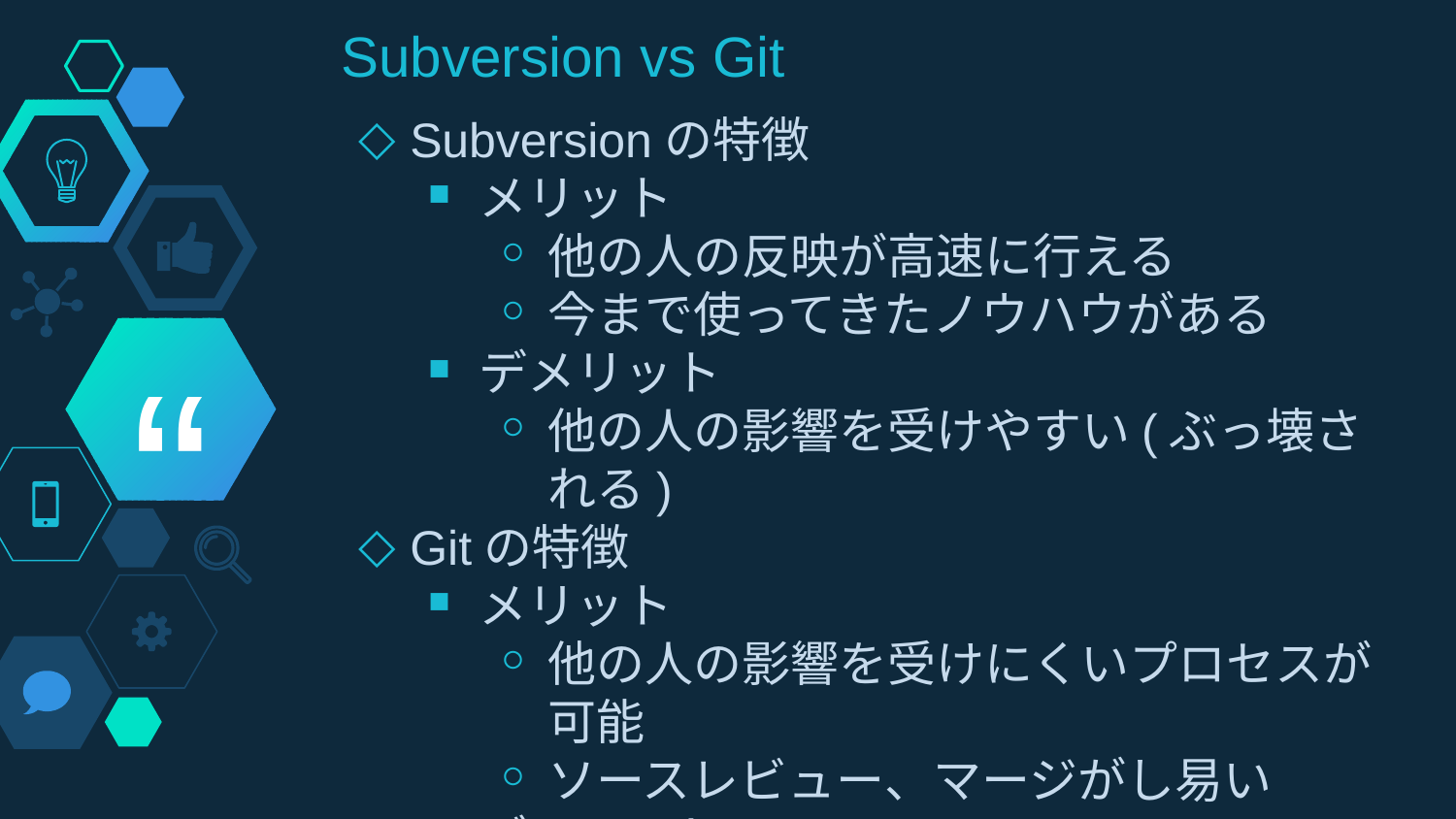

Subversion vs Git
Subversionの特徴
メリット
他の人の反映が高速に行える
今まで使ってきたノウハウがある
デメリット
他の人の影響を受けやすい(ぶっ壊される)
Gitの特徴
メリット
他の人の影響を受けにくいプロセスが可能
ソースレビュー、マージがし易い
デメリット
手順が若干複雑